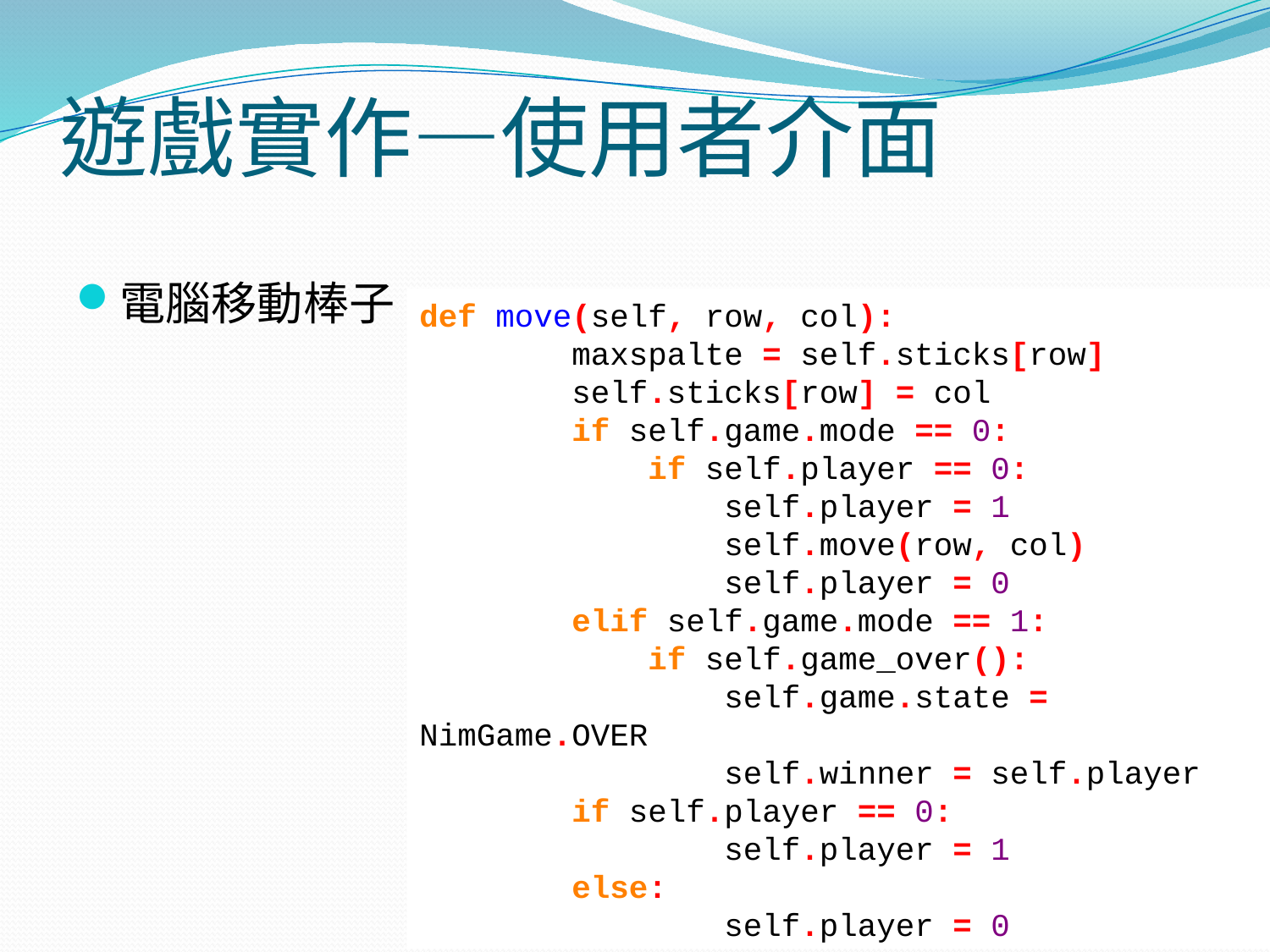

# 遊戲實作—使用者介面
電腦移動棒子
def move(self, row, col):
        maxspalte = self.sticks[row]
        self.sticks[row] = col
        if self.game.mode == 0:
            if self.player == 0:
                self.player = 1
                self.move(row, col)
                self.player = 0
        elif self.game.mode == 1:
            if self.game_over():
                self.game.state = NimGame.OVER
                self.winner = self.player
        if self.player == 0:
                self.player = 1
        else:
                self.player = 0
16